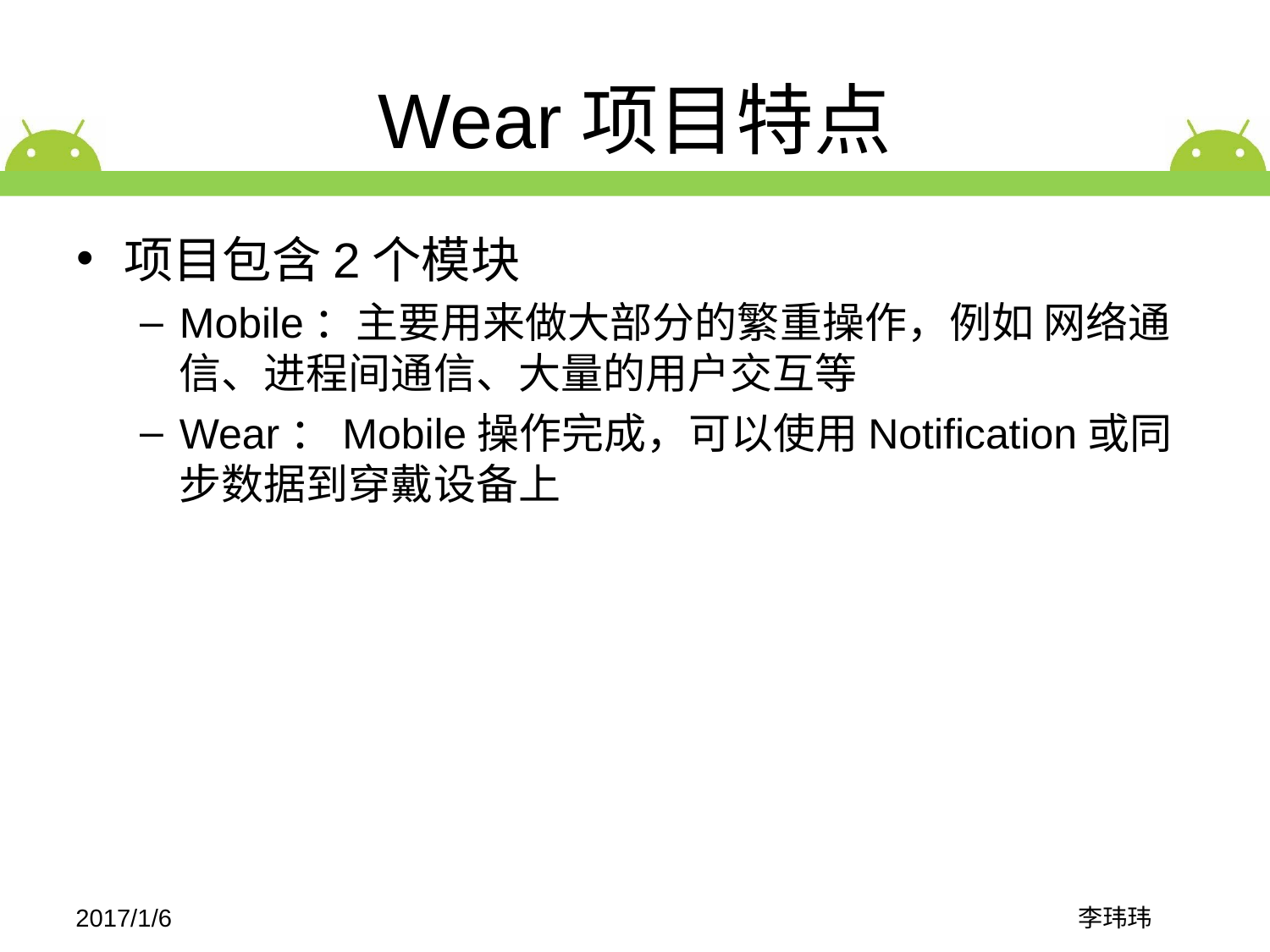

# Wear项目特点
项目包含2个模块
Mobile：主要用来做大部分的繁重操作，例如 网络通信、进程间通信、大量的用户交互等
Wear：Mobile操作完成，可以使用Notification或同步数据到穿戴设备上